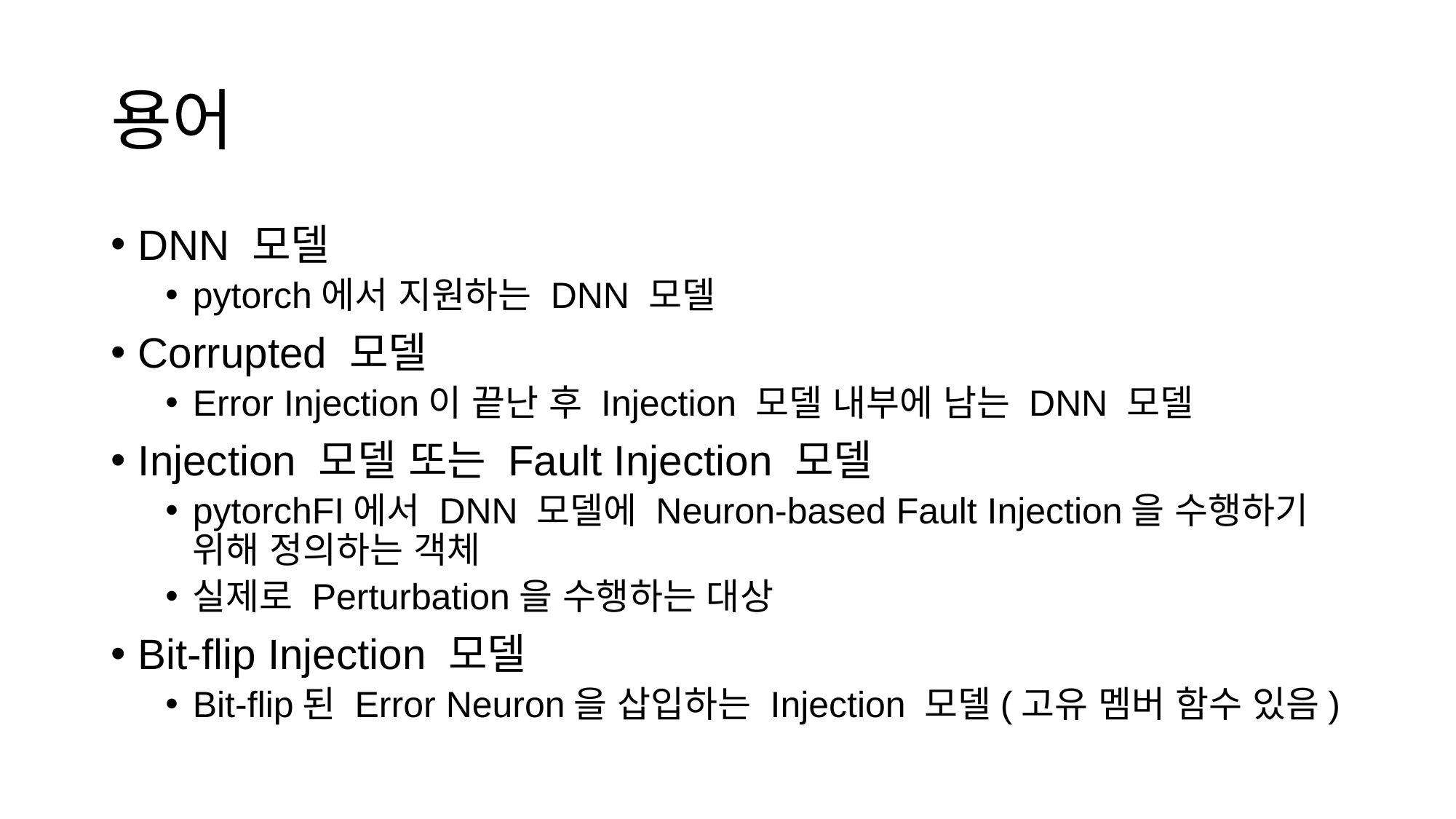

# 용어
DNN 모델
pytorch에서 지원하는 DNN 모델
Corrupted 모델
Error Injection이 끝난 후 Injection 모델 내부에 남는 DNN 모델
Injection 모델 또는 Fault Injection 모델
pytorchFI에서 DNN 모델에 Neuron-based Fault Injection을 수행하기 위해 정의하는 객체
실제로 Perturbation을 수행하는 대상
Bit-flip Injection 모델
Bit-flip된 Error Neuron을 삽입하는 Injection 모델(고유 멤버 함수 있음)